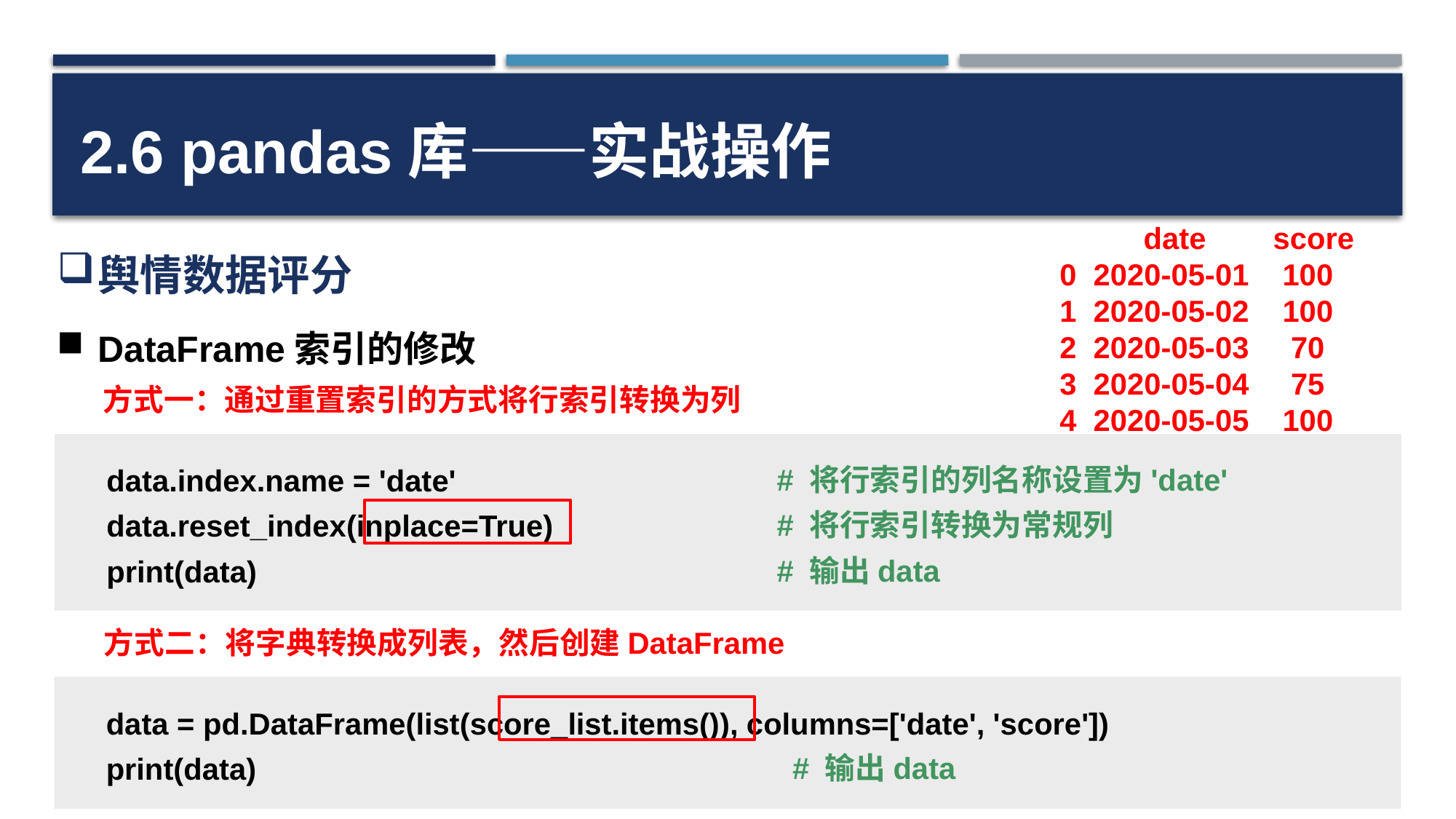

2.6 pandas库——实战操作
          date        score
0  2020-05-01    100
1  2020-05-02    100
2  2020-05-03     70
3  2020-05-04     75
4  2020-05-05    100
舆情数据评分
DataFrame索引的修改
方式一：通过重置索引的方式将行索引转换为列

# 将行索引的列名称设置为'date'
# 将行索引转换为常规列
# 输出data
data.index.name = 'date'
data.reset_index(inplace=True)
print(data)

方式二：将字典转换成列表，然后创建DataFrame

# 输出data
data = pd.DataFrame(list(score_list.items()), columns=['date', 'score'])
print(data)

54